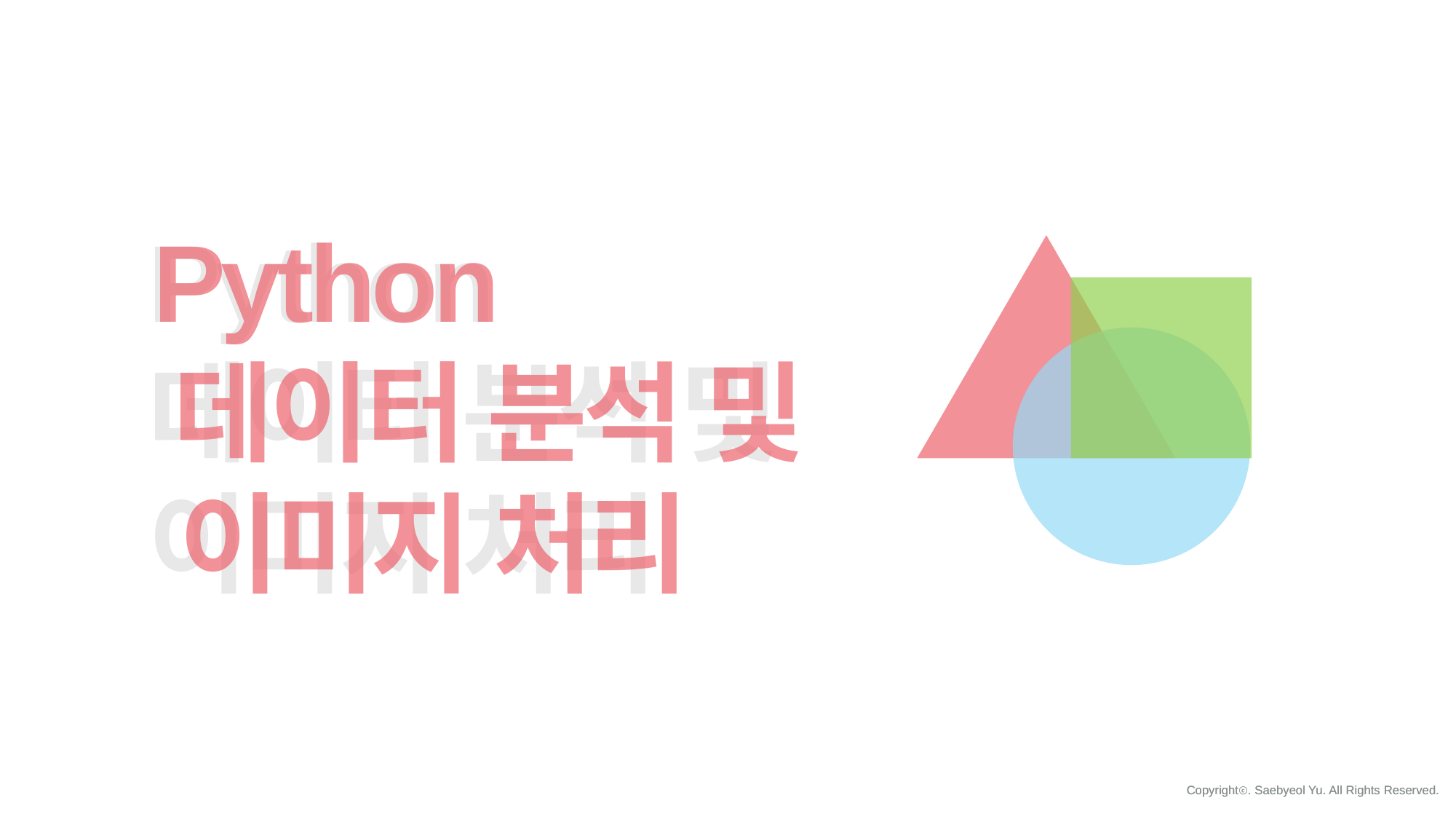

Python
 데이터 분석 및
 이미지 처리
Python
데이터 분석 및
이미지 처리

Copyrightⓒ. Saebyeol Yu. All Rights Reserved.